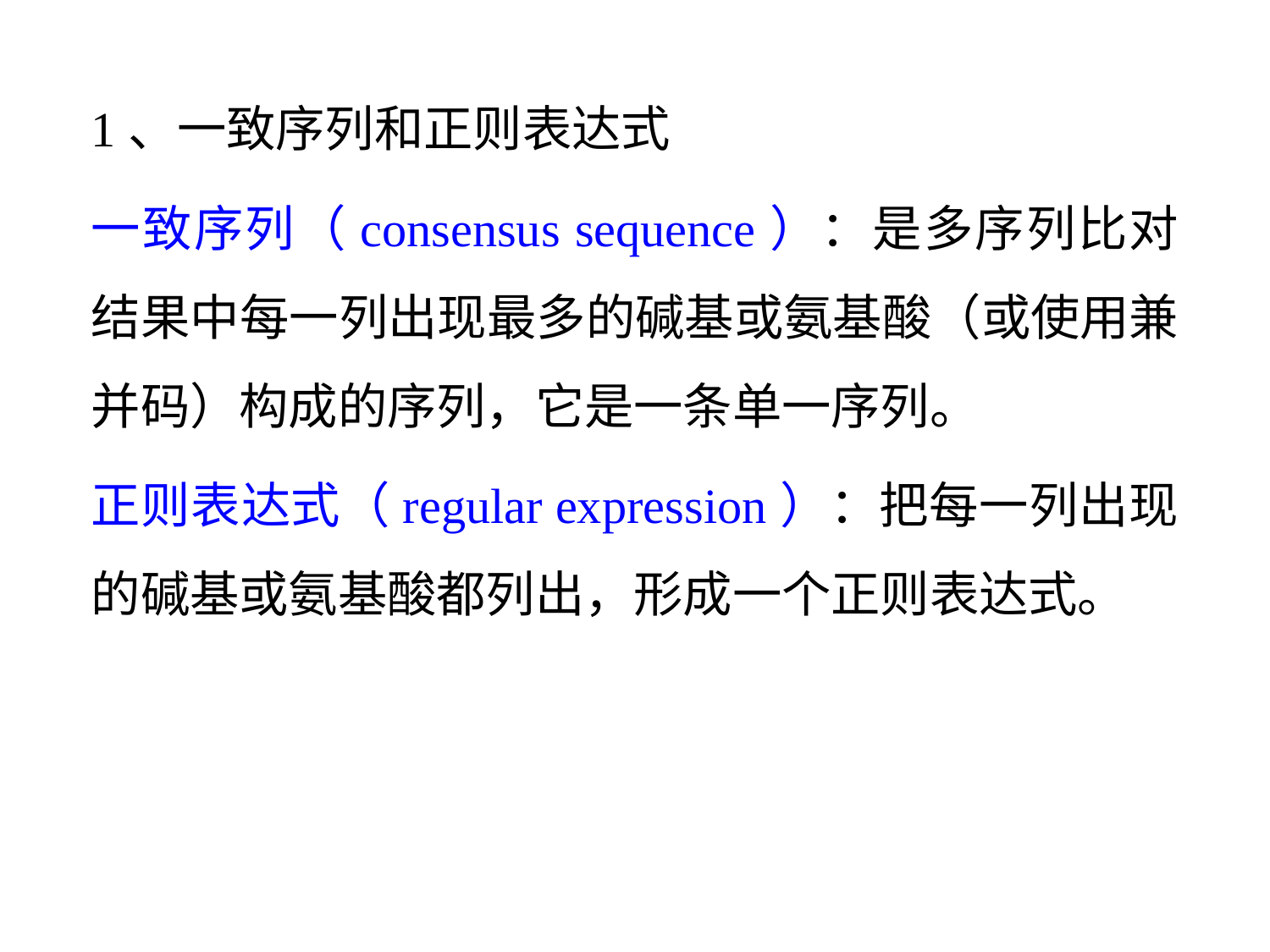

1、一致序列和正则表达式
一致序列（consensus sequence）：是多序列比对结果中每一列出现最多的碱基或氨基酸（或使用兼并码）构成的序列，它是一条单一序列。
正则表达式（regular expression）：把每一列出现的碱基或氨基酸都列出，形成一个正则表达式。